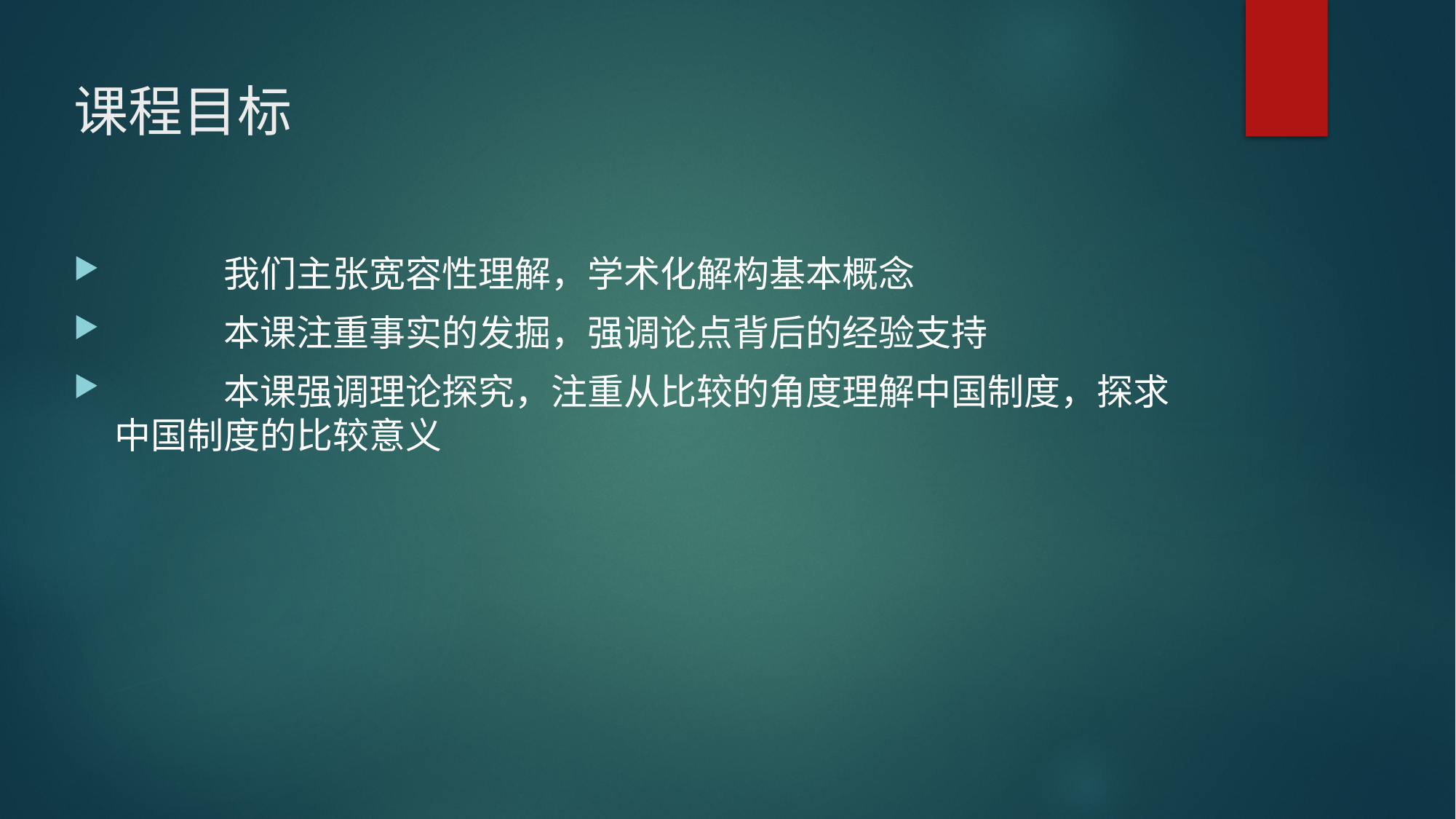

# 课程目标
	我们主张宽容性理解，学术化解构基本概念
	本课注重事实的发掘，强调论点背后的经验支持
	本课强调理论探究，注重从比较的角度理解中国制度，探求中国制度的比较意义